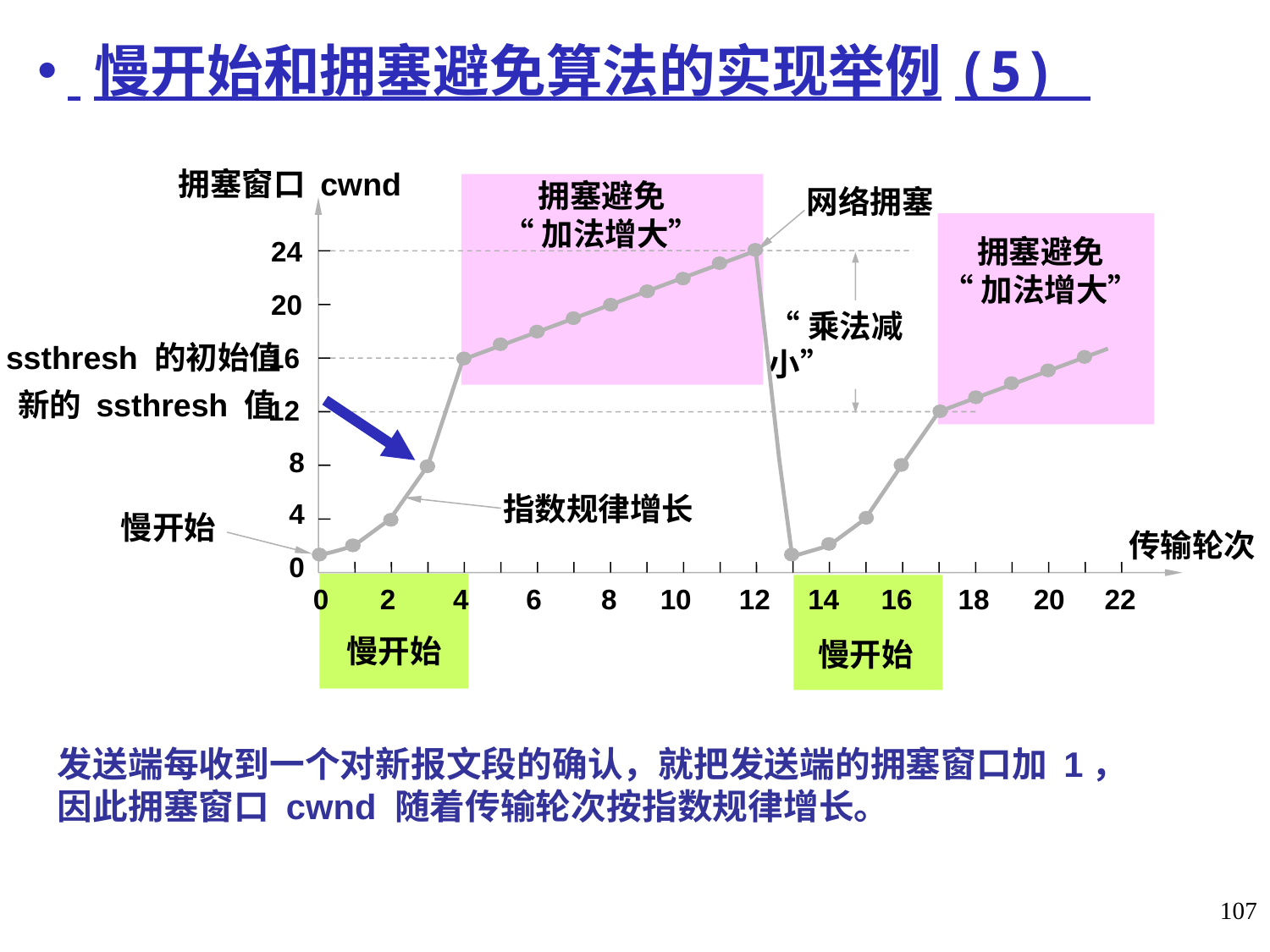

# 慢开始和拥塞避免算法的实现举例(5)
拥塞窗口 cwnd
拥塞避免
“加法增大”

网络拥塞

拥塞避免
“加法增大”
24

20

“乘法减小”

ssthresh 的初始值
16

新的 ssthresh 值
12

8

指数规律增长
4

慢开始

传输轮次

0

0
2
4
6
8
10
12
14
16
18
20
22
慢开始
慢开始
发送端每收到一个对新报文段的确认，就把发送端的拥塞窗口加 1，因此拥塞窗口 cwnd 随着传输轮次按指数规律增长。
107